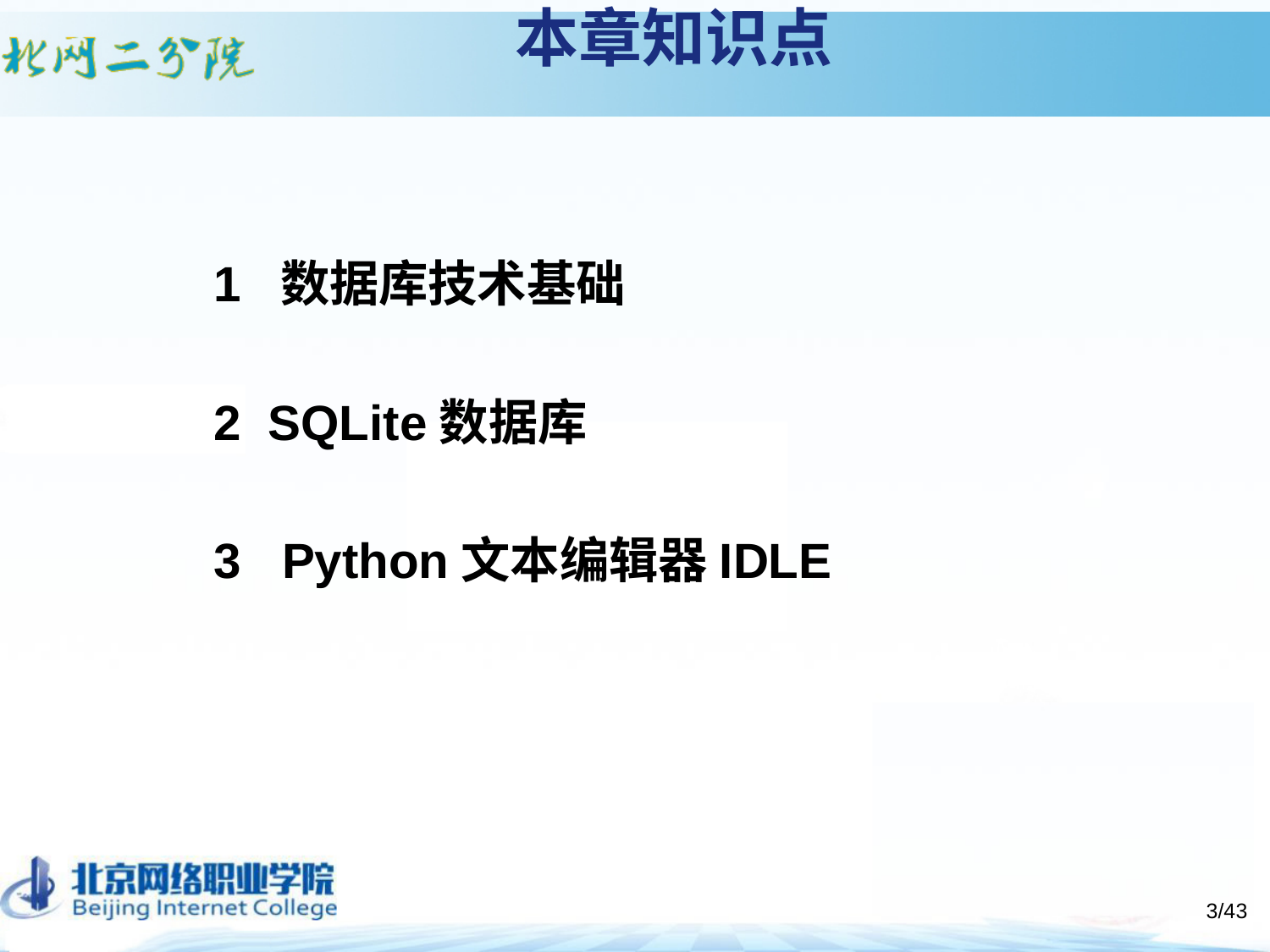

# 本章知识点

1  数据库技术基础

2  SQLite数据库

3   Python文本编辑器IDLE

3/43